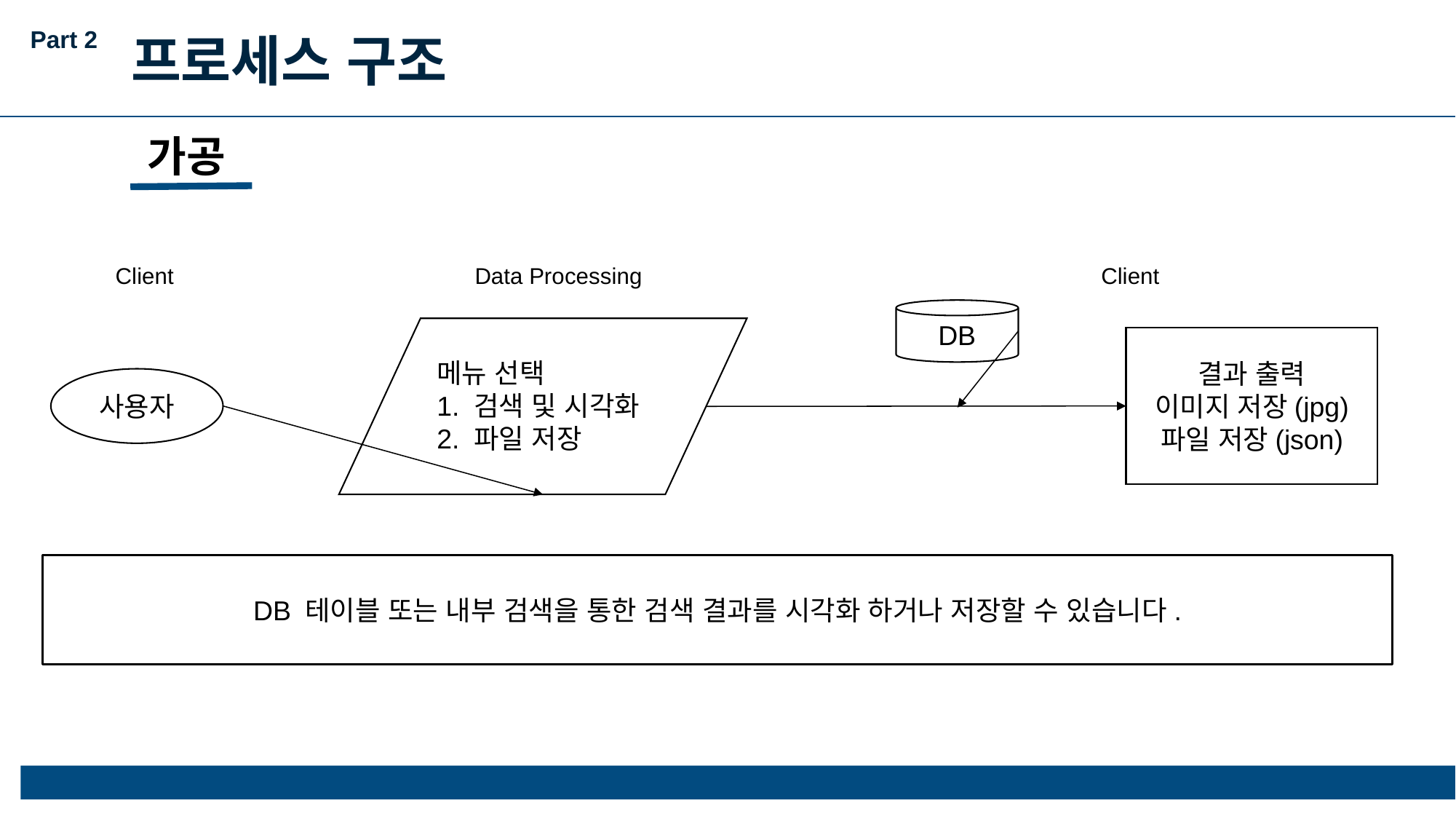

Part 2
프로세스 구조
가공
| Client | Data Processing | Client |
| --- | --- | --- |
|  |  |  |
DB

결과 출력
이미지 저장(jpg)
파일 저장(json)
메뉴 선택
1. 검색 및 시각화
2. 파일 저장
사용자

DB 테이블 또는 내부 검색을 통한 검색 결과를 시각화 하거나 저장할 수 있습니다.